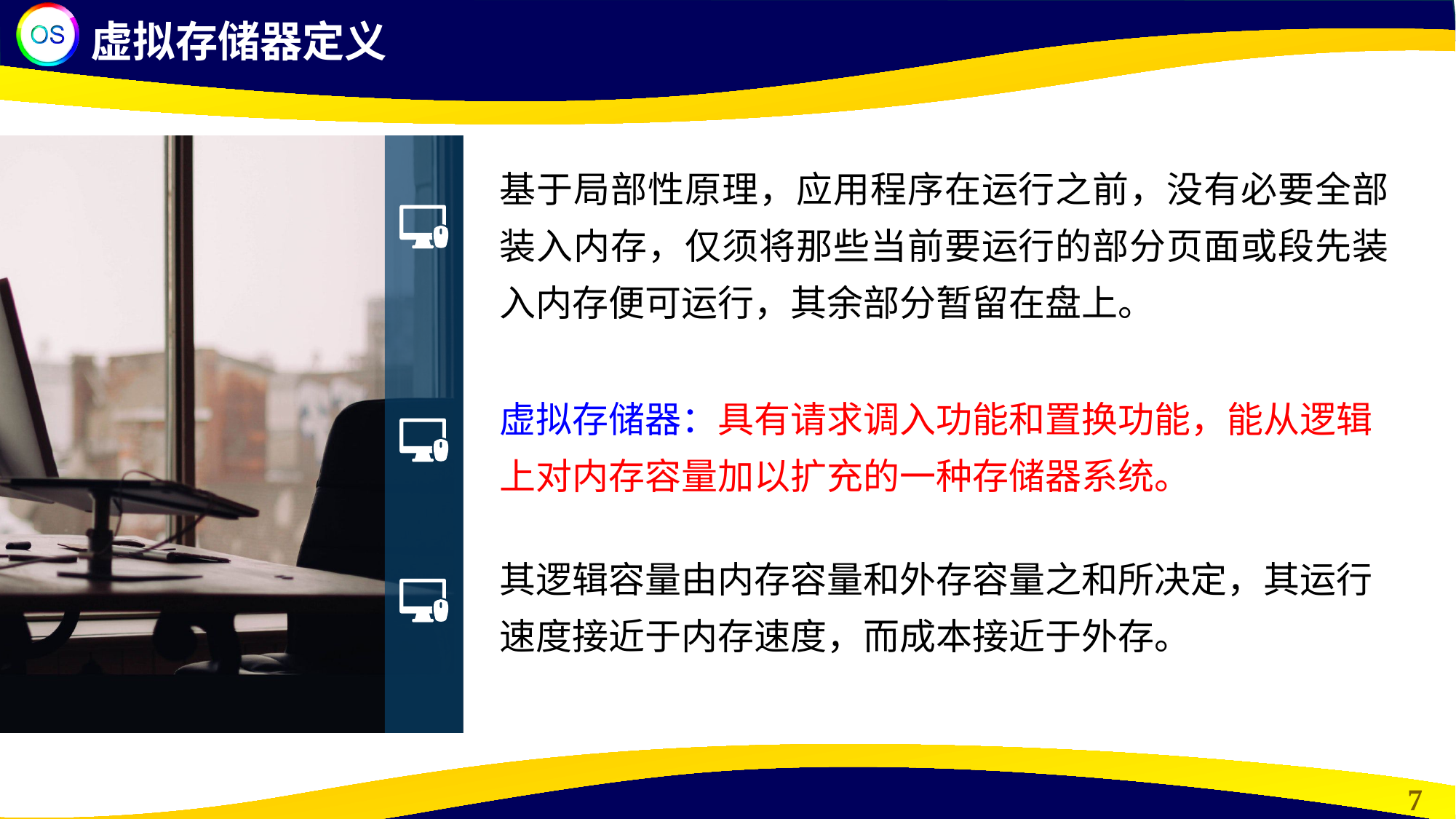

虚拟存储器定义

基于局部性原理，应用程序在运行之前，没有必要全部装入内存，仅须将那些当前要运行的部分页面或段先装入内存便可运行，其余部分暂留在盘上。

虚拟存储器：具有请求调入功能和置换功能，能从逻辑上对内存容量加以扩充的一种存储器系统。

其逻辑容量由内存容量和外存容量之和所决定，其运行速度接近于内存速度，而成本接近于外存。